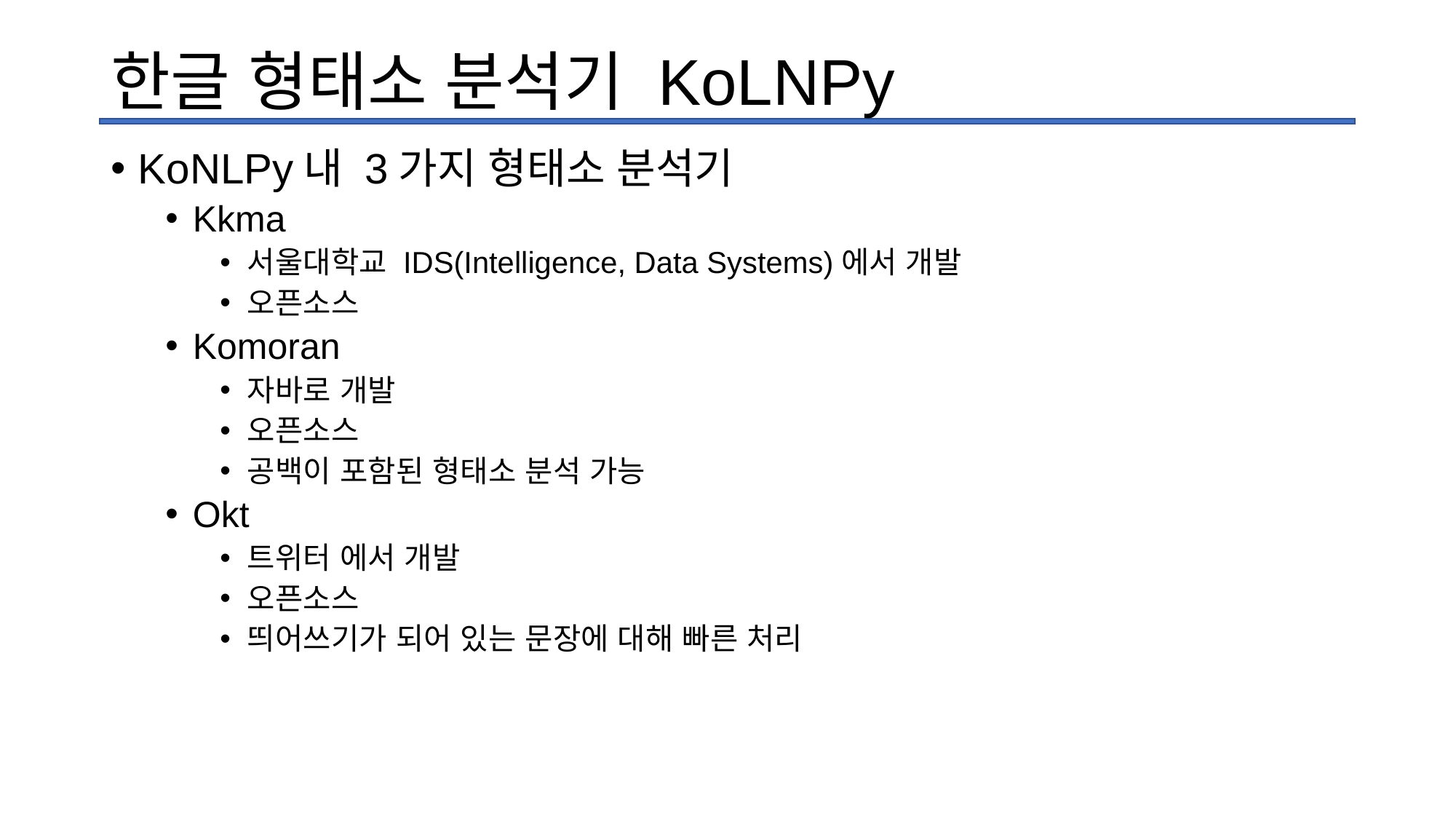

# 한글 형태소 분석기 KoLNPy
KoNLPy내 3가지 형태소 분석기
Kkma
서울대학교 IDS(Intelligence, Data Systems)에서 개발
오픈소스
Komoran
자바로 개발
오픈소스
공백이 포함된 형태소 분석 가능
Okt
트위터 에서 개발
오픈소스
띄어쓰기가 되어 있는 문장에 대해 빠른 처리